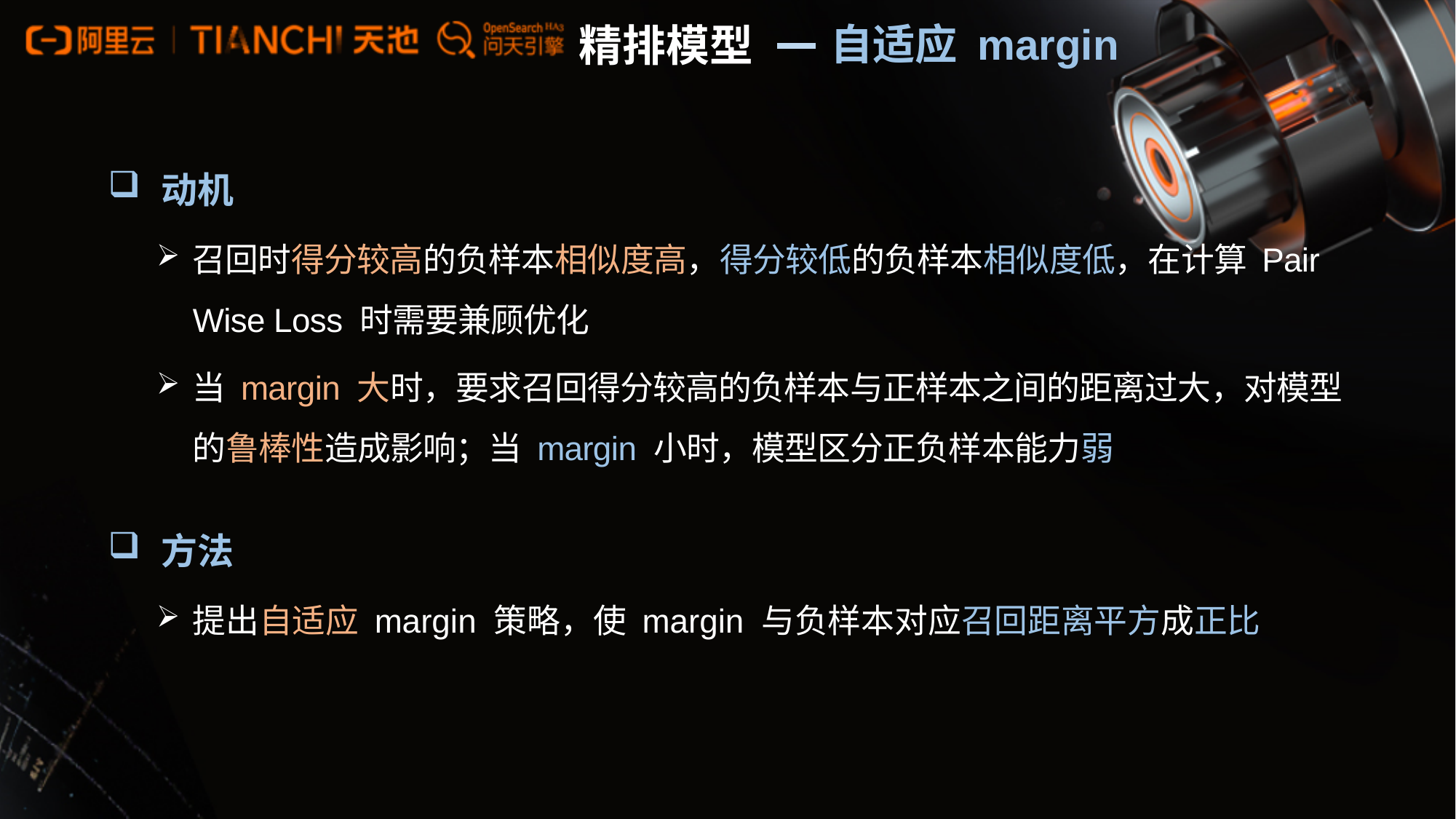

自适应 margin
精排模型
 动机
召回时得分较高的负样本相似度高，得分较低的负样本相似度低，在计算 Pair Wise Loss 时需要兼顾优化
当 margin 大时，要求召回得分较高的负样本与正样本之间的距离过大，对模型的鲁棒性造成影响；当 margin 小时，模型区分正负样本能力弱
 方法
提出自适应 margin 策略，使 margin 与负样本对应召回距离平方成正比

30